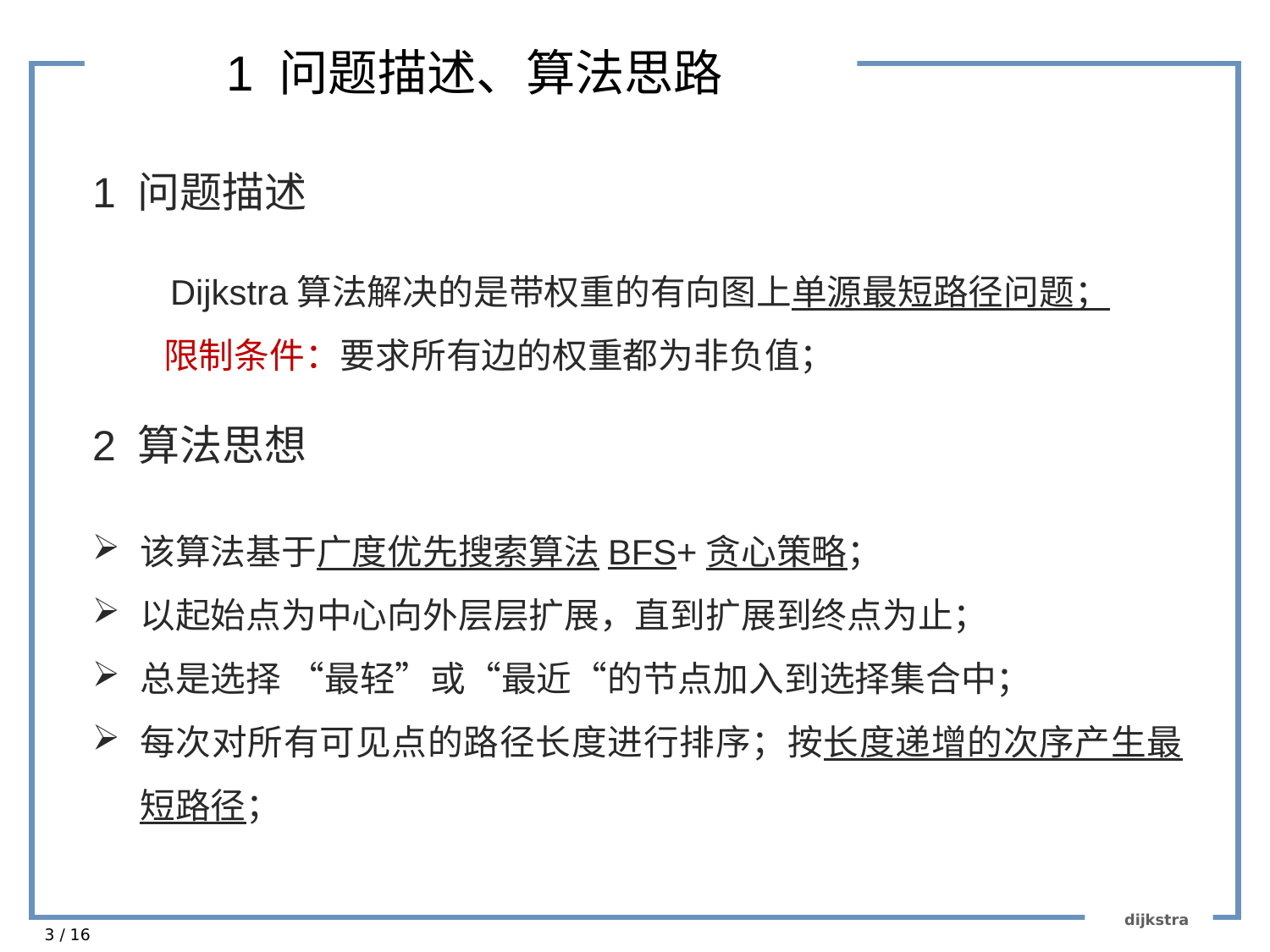

# 1 问题描述、算法思路
1 问题描述
        Dijkstra算法解决的是带权重的有向图上单源最短路径问题；
        限制条件：要求所有边的权重都为非负值；
2 算法思想
该算法基于广度优先搜索算法BFS+贪心策略；
以起始点为中心向外层层扩展，直到扩展到终点为止；
总是选择 “最轻”或“最近“的节点加入到选择集合中；
每次对所有可见点的路径长度进行排序；按长度递增的次序产生最短路径；

dijkstra
3 / 16